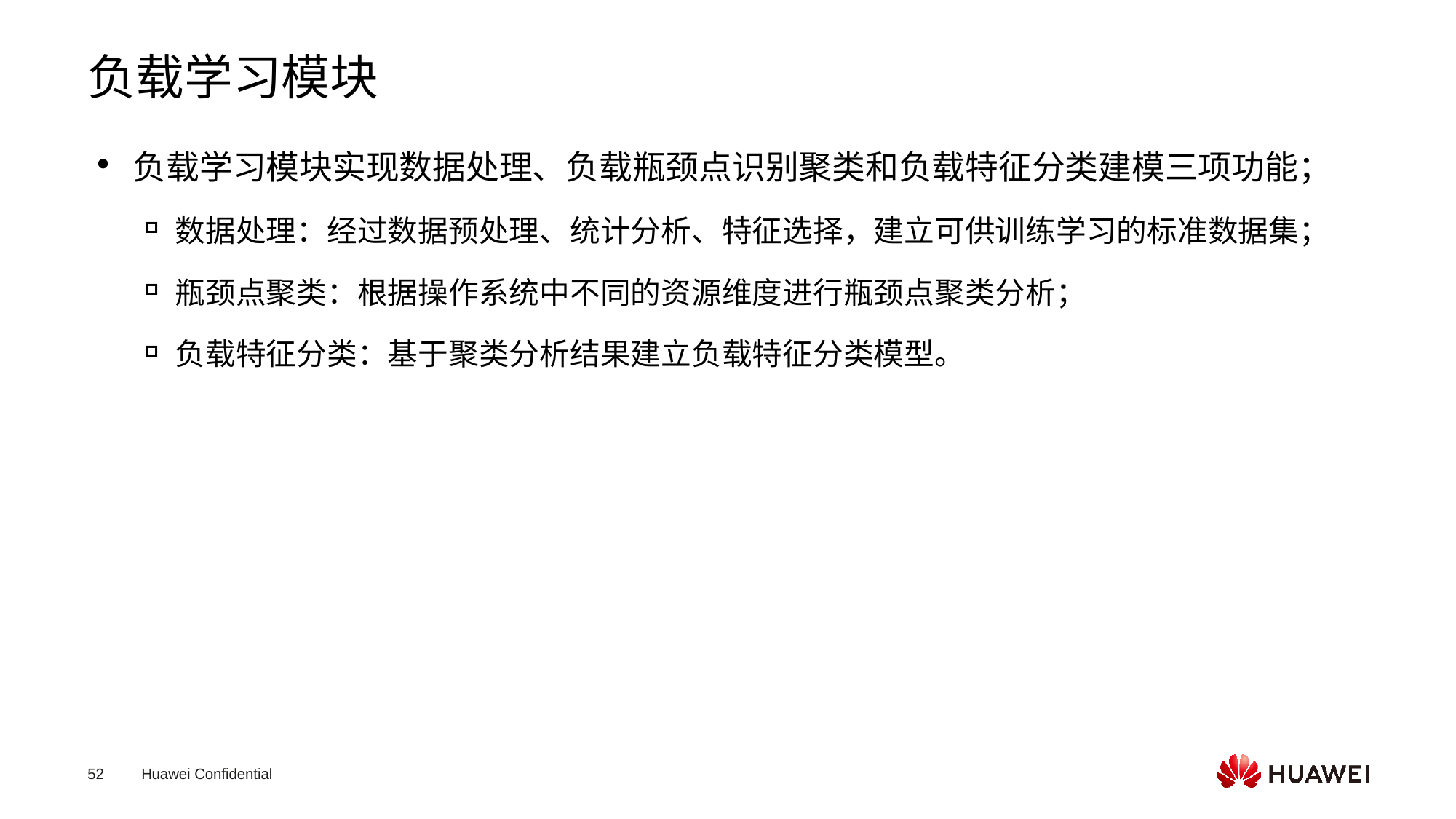

# 负载学习模块
负载学习模块实现数据处理、负载瓶颈点识别聚类和负载特征分类建模三项功能；
数据处理：经过数据预处理、统计分析、特征选择，建立可供训练学习的标准数据集；
瓶颈点聚类：根据操作系统中不同的资源维度进行瓶颈点聚类分析；
负载特征分类：基于聚类分析结果建立负载特征分类模型。